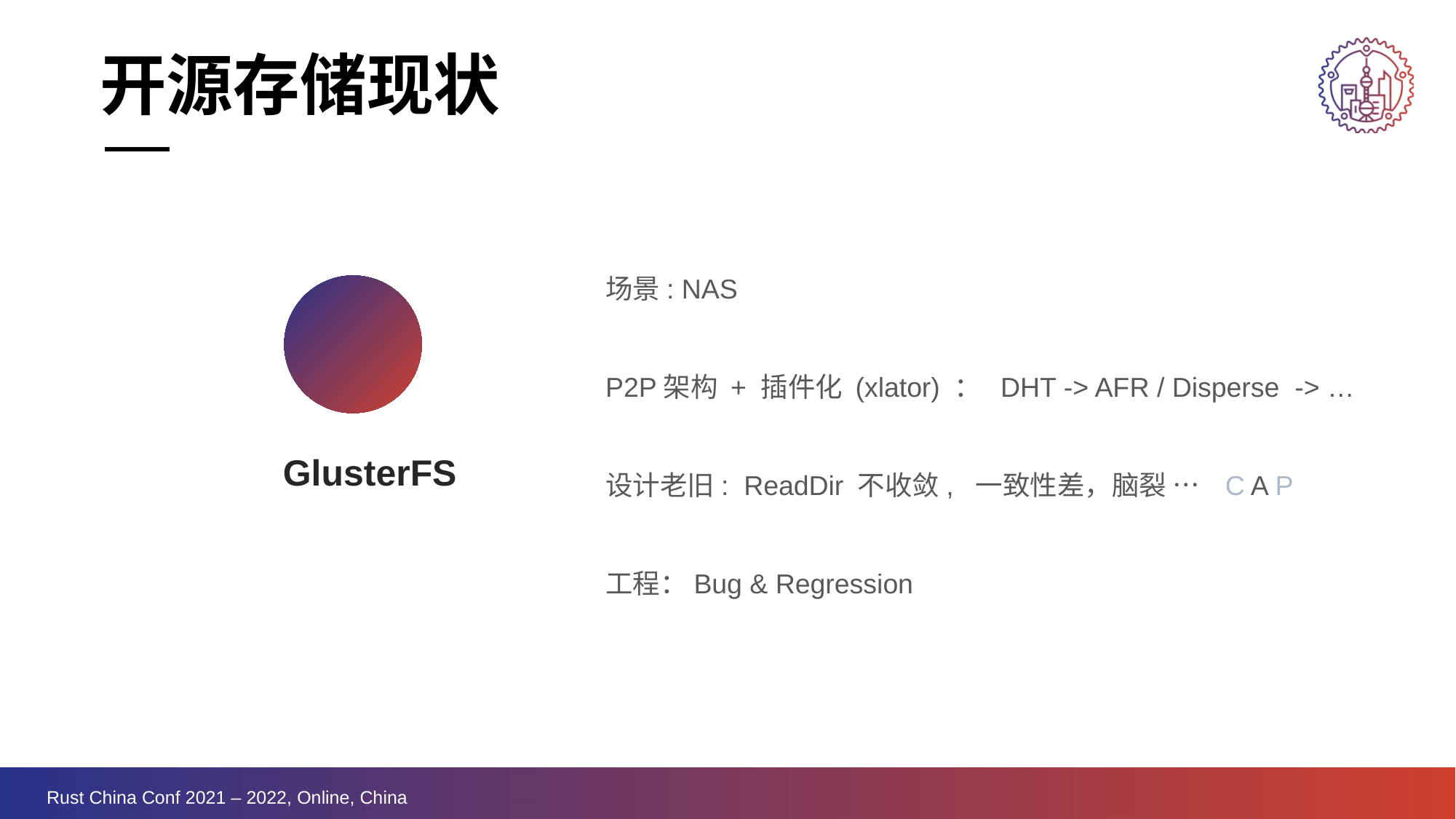

开源存储现状
场景: NAS

P2P架构 + 插件化 (xlator) ：  DHT -> AFR / Disperse  -> …

设计老旧:  ReadDir 不收敛,  一致性差，脑裂 …   C A P

工程：Bug & Regression

GlusterFS